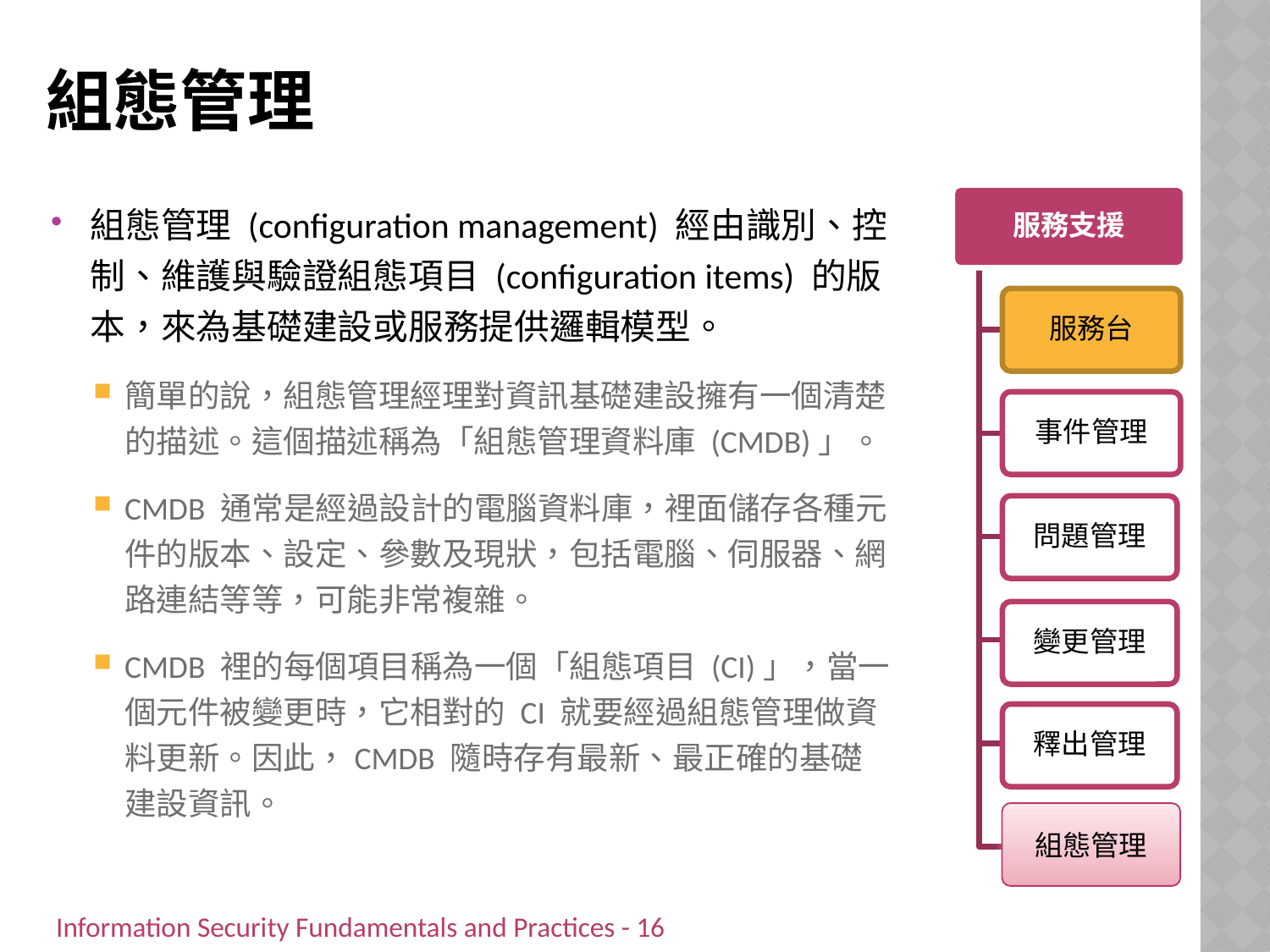

# 組態管理

服務支援
組態管理 (configuration management) 經由識別、控制、維護與驗證組態項目 (configuration items) 的版本，來為基礎建設或服務提供邏輯模型。
簡單的說，組態管理經理對資訊基礎建設擁有一個清楚的描述。這個描述稱為「組態管理資料庫 (CMDB)」。
CMDB 通常是經過設計的電腦資料庫，裡面儲存各種元件的版本、設定、參數及現狀，包括電腦、伺服器、網路連結等等，可能非常複雜。
CMDB 裡的每個項目稱為一個「組態項目 (CI)」，當一個元件被變更時，它相對的 CI 就要經過組態管理做資料更新。因此，CMDB 隨時存有最新、最正確的基礎建設資訊。

服務台

事件管理

問題管理

變更管理

釋出管理
組態管理